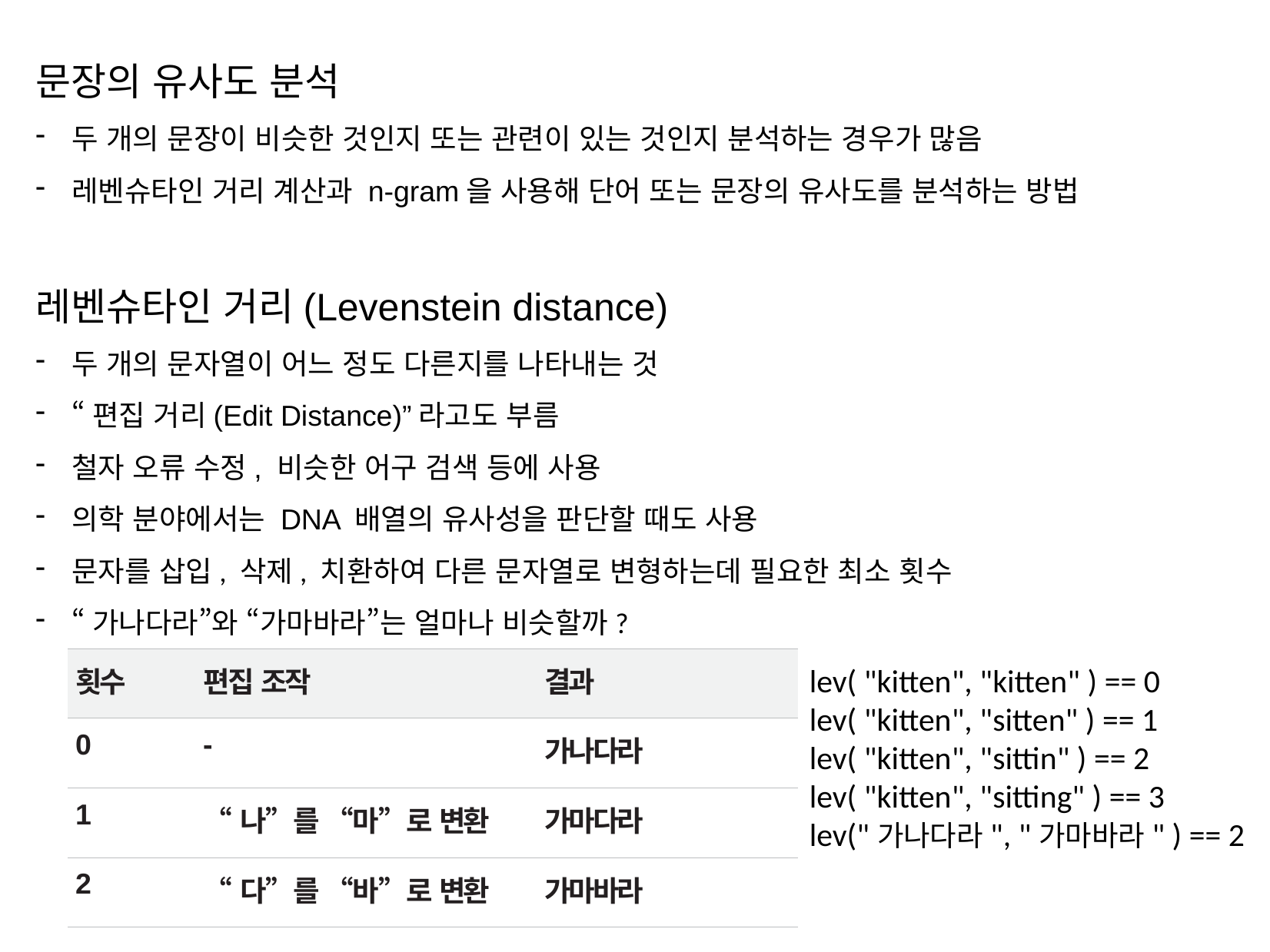

문장의 유사도 분석
두 개의 문장이 비슷한 것인지 또는 관련이 있는 것인지 분석하는 경우가 많음
레벤슈타인 거리 계산과 n-gram을 사용해 단어 또는 문장의 유사도를 분석하는 방법

레벤슈타인 거리(Levenstein distance)
두 개의 문자열이 어느 정도 다른지를 나타내는 것
“편집 거리(Edit Distance)”라고도 부름
철자 오류 수정, 비슷한 어구 검색 등에 사용
의학 분야에서는 DNA 배열의 유사성을 판단할 때도 사용
문자를 삽입, 삭제, 치환하여 다른 문자열로 변형하는데 필요한 최소 횟수
“가나다라”와 “가마바라”는 얼마나 비슷할까?
| 횟수 | 편집 조작 | 결과 |
| --- | --- | --- |
| 0 | - | 가나다라 |
| 1 | “나”를 “마”로 변환 | 가마다라 |
| 2 | “다”를 “바”로 변환 | 가마바라 |
lev( "kitten", "kitten" ) == 0
lev( "kitten", "sitten" ) == 1
lev( "kitten", "sittin" ) == 2
lev( "kitten", "sitting" ) == 3
lev("가나다라", "가마바라" ) == 2